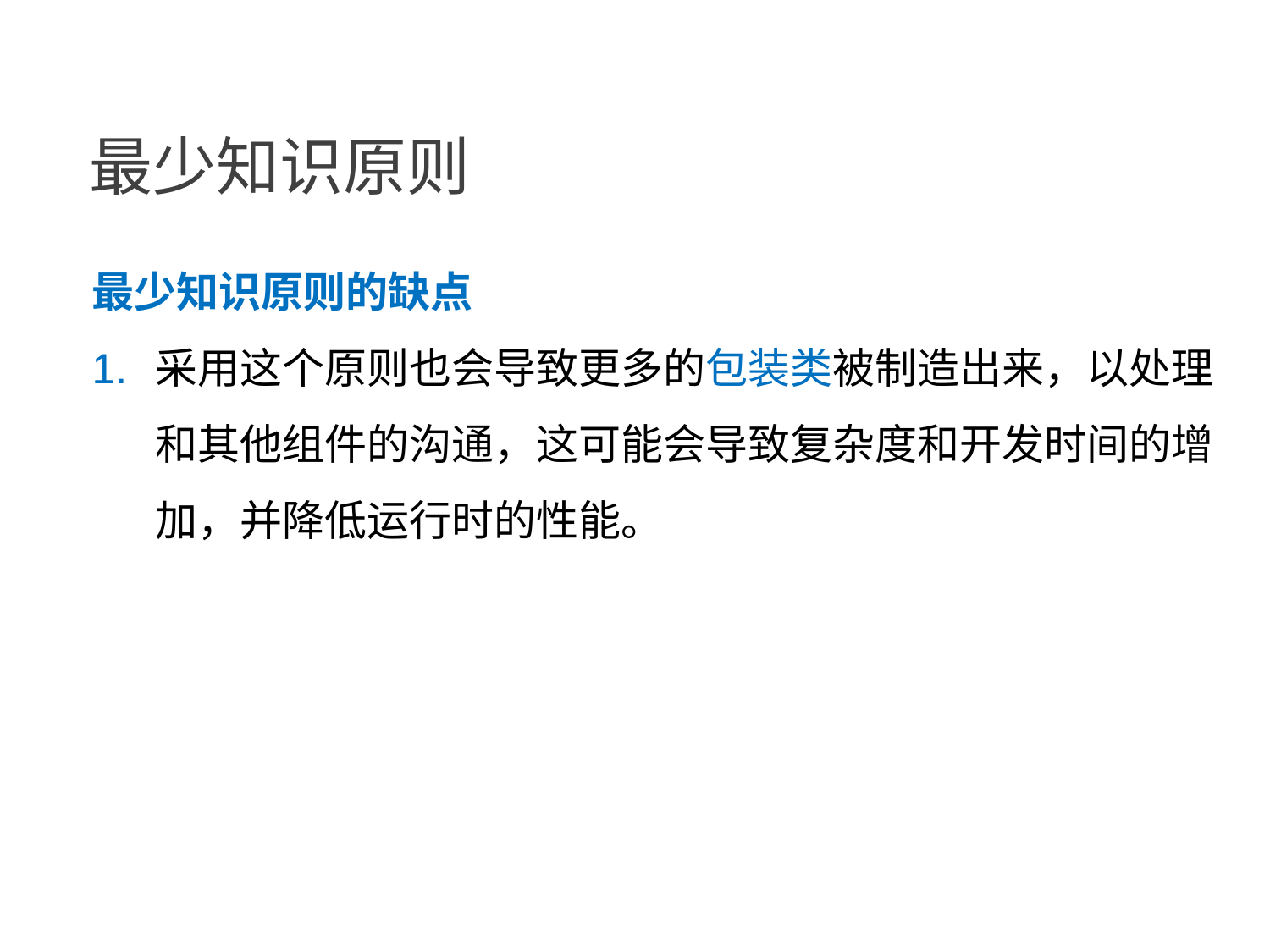

最少知识原则
最少知识原则的缺点
采用这个原则也会导致更多的包装类被制造出来，以处理和其他组件的沟通，这可能会导致复杂度和开发时间的增加，并降低运行时的性能。